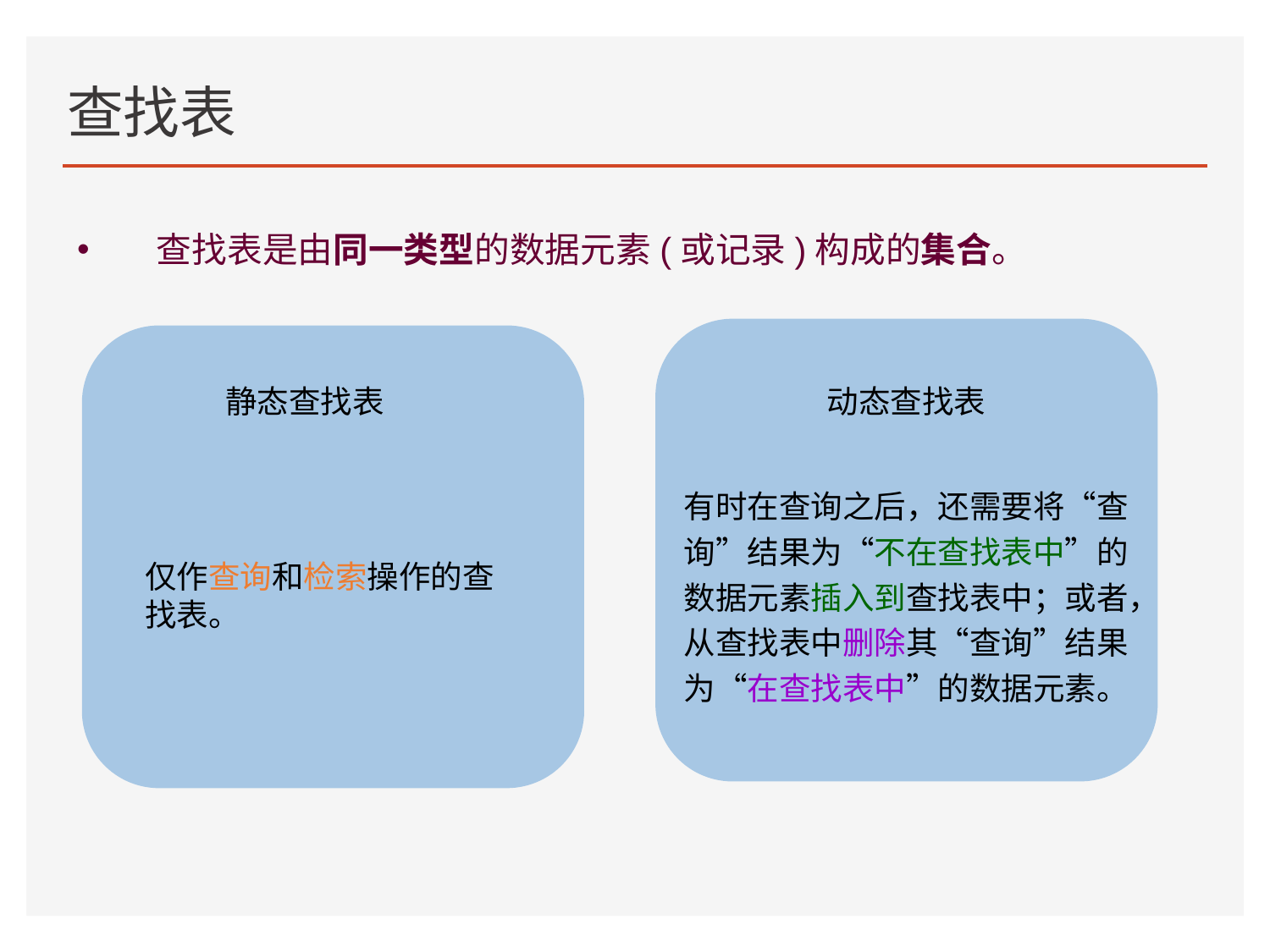

# 查找表
查找表是由同一类型的数据元素(或记录)构成的集合。

静态查找表
动态查找表
有时在查询之后，还需要将“查询”结果为“不在查找表中”的数据元素插入到查找表中；或者，从查找表中删除其“查询”结果为“在查找表中”的数据元素。
仅作查询和检索操作的查找表。